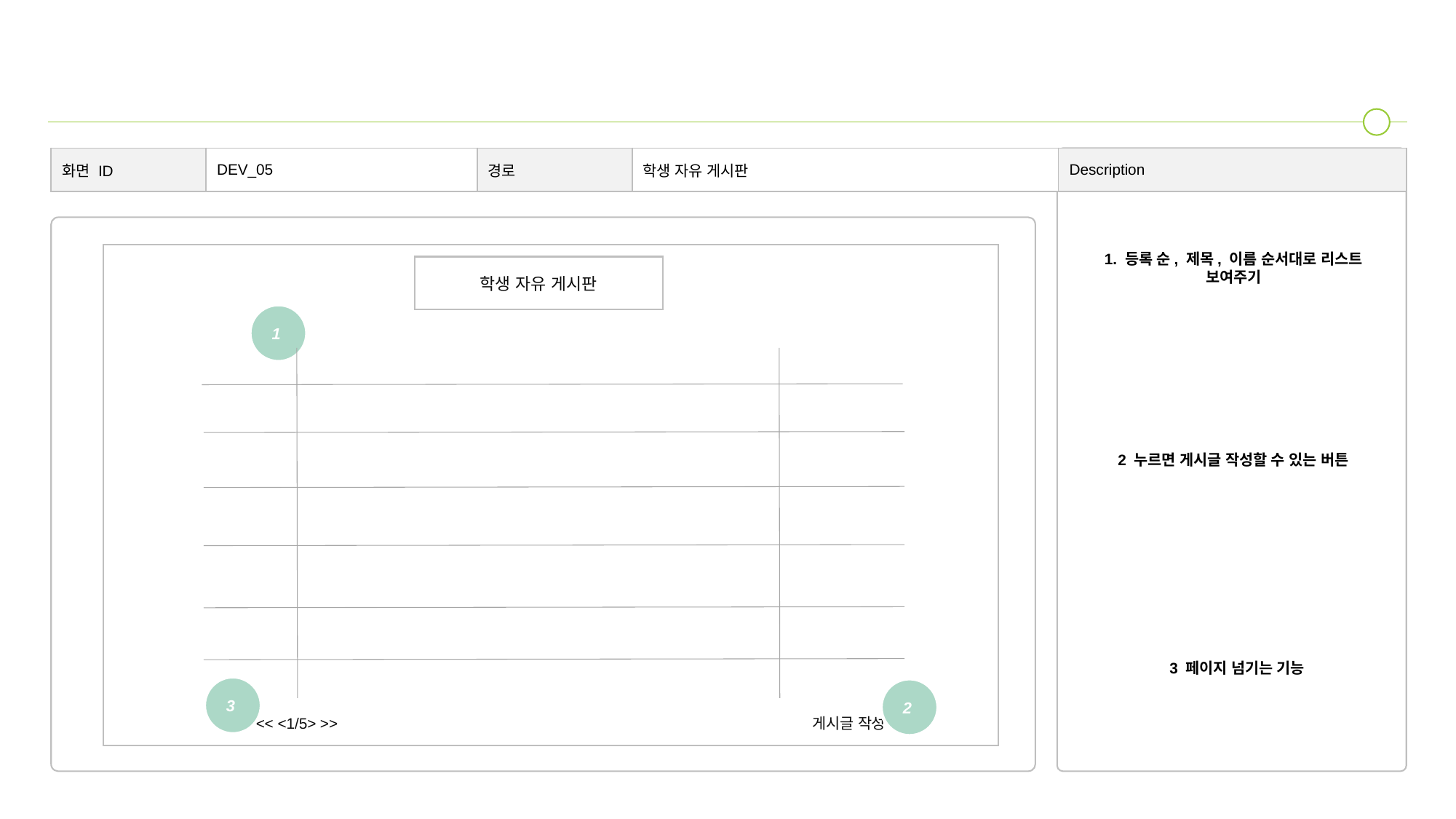

| 화면 ID | DEV\_05 | 경로 | 학생 자유 게시판 | Description |
| --- | --- | --- | --- | --- |

| 화면 ID | 000\_5 | 경로 | 문의하기(Contect Us) | 설명 문의 하기 |
| --- | --- | --- | --- | --- |

1. 등록 순, 제목, 이름 순서대로 리스트 보여주기
학생 자유 게시판

1
2 누르면 게시글 작성할 수 있는 버튼
3 페이지 넘기는 기능

3

2
<< <1/5> >>
게시글 작성